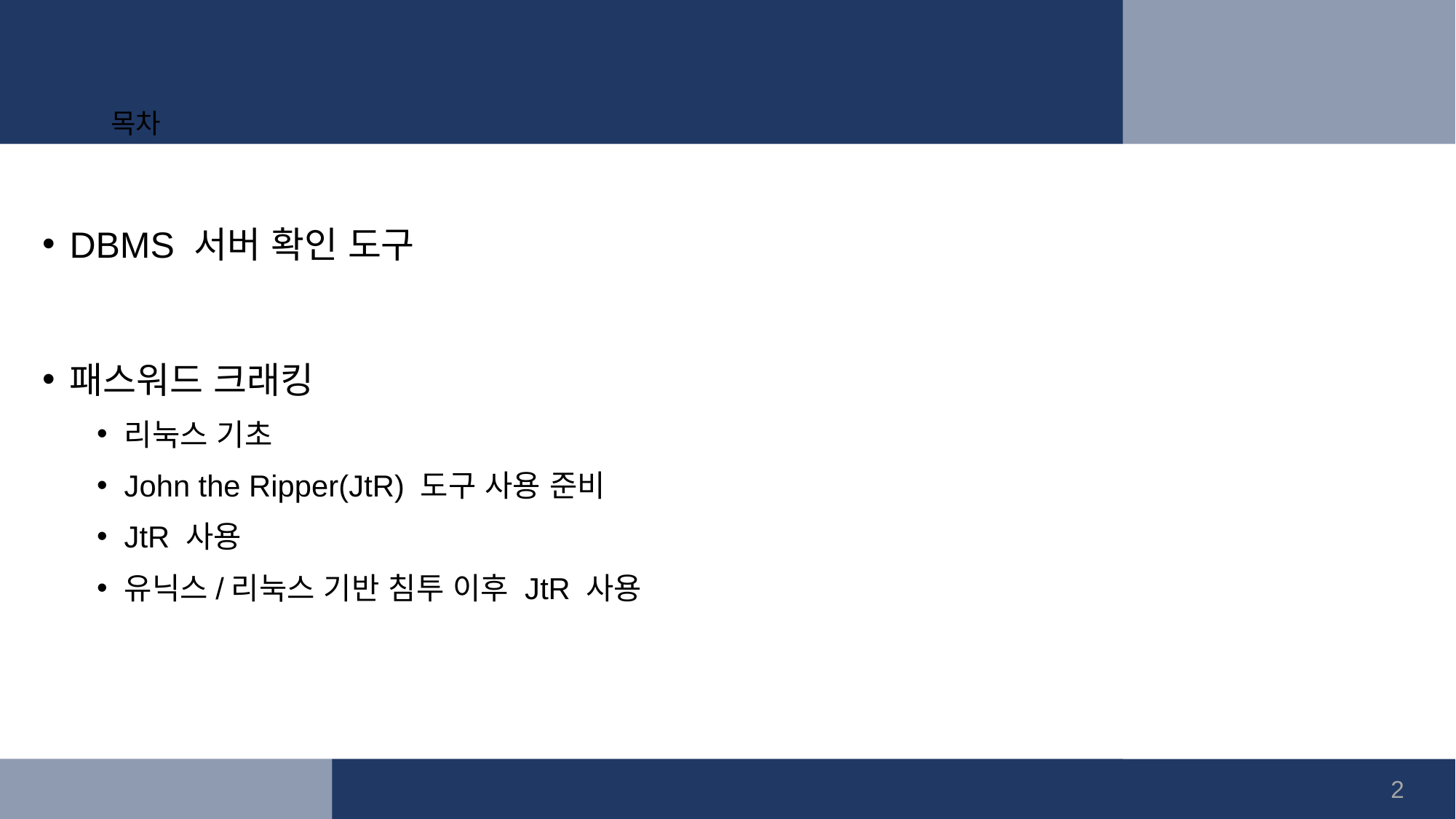

# 목차
DBMS 서버 확인 도구

패스워드 크래킹
리눅스 기초
John the Ripper(JtR) 도구 사용 준비
JtR 사용
유닉스/리눅스 기반 침투 이후 JtR 사용

2